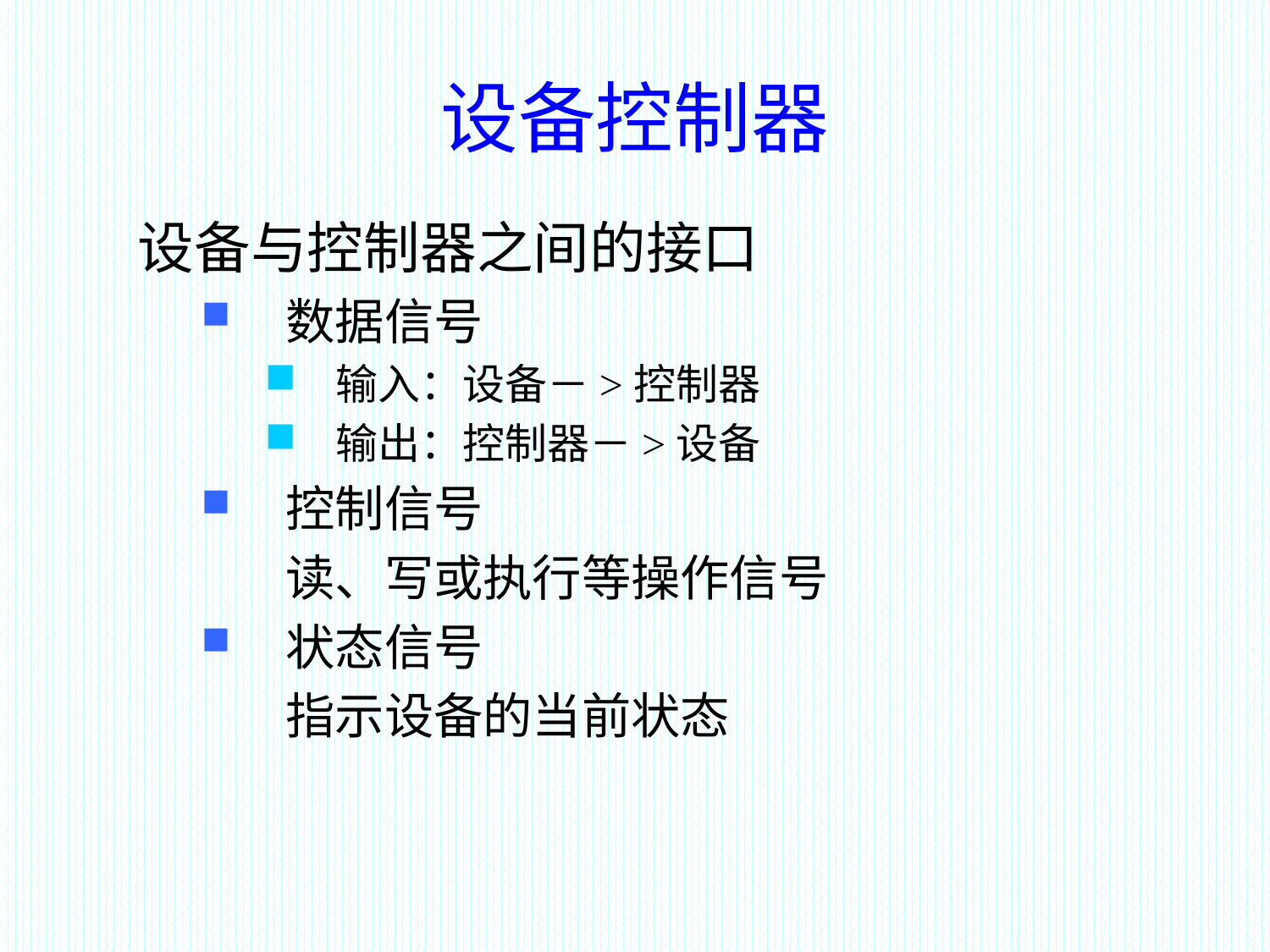

# 设备控制器
设备与控制器之间的接口
数据信号
输入：设备－>控制器
输出：控制器－>设备
控制信号
	读、写或执行等操作信号
状态信号
	指示设备的当前状态